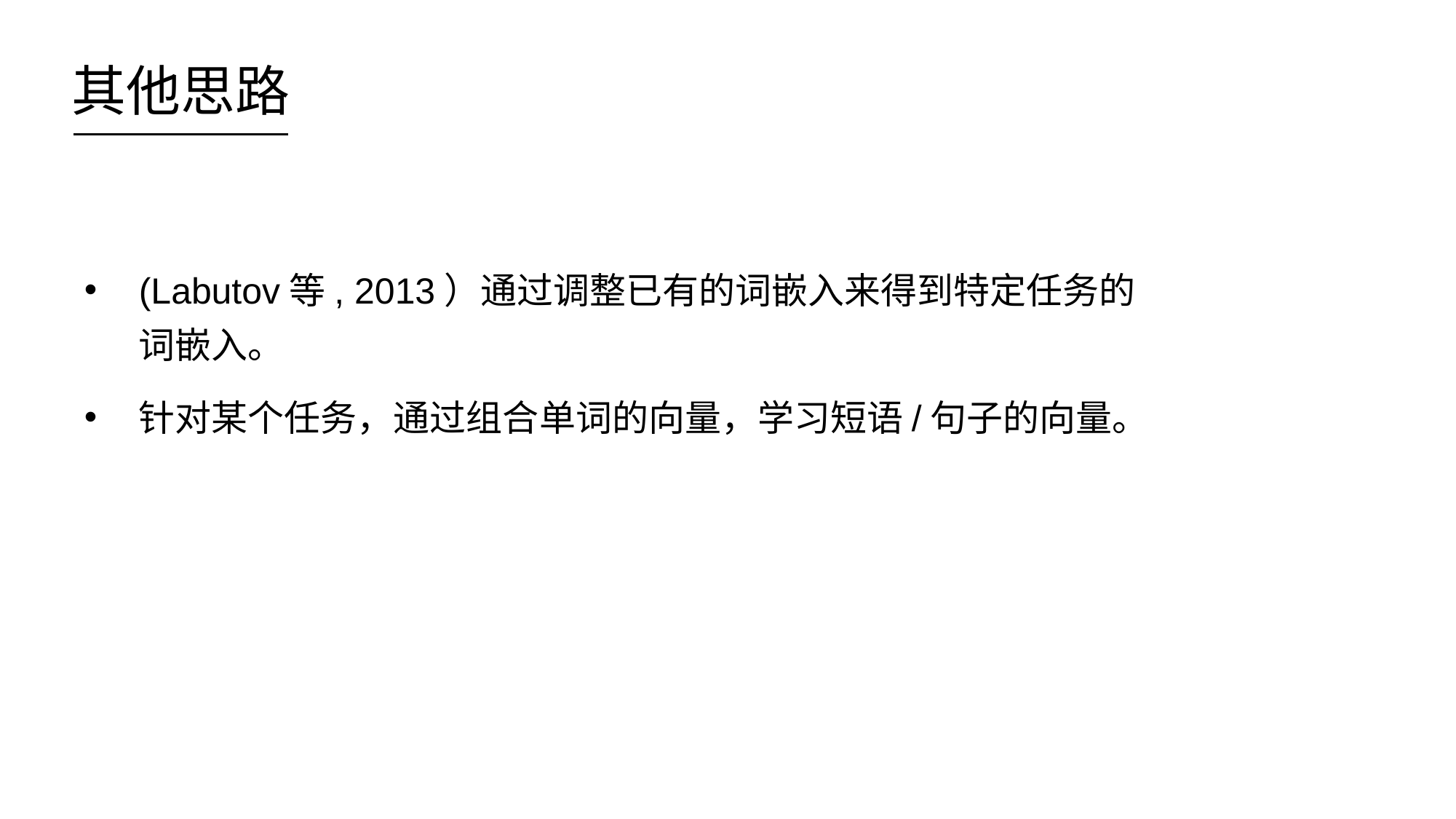

其他思路
(Labutov等, 2013）通过调整已有的词嵌入来得到特定任务的词嵌入。
针对某个任务，通过组合单词的向量，学习短语/句子的向量。